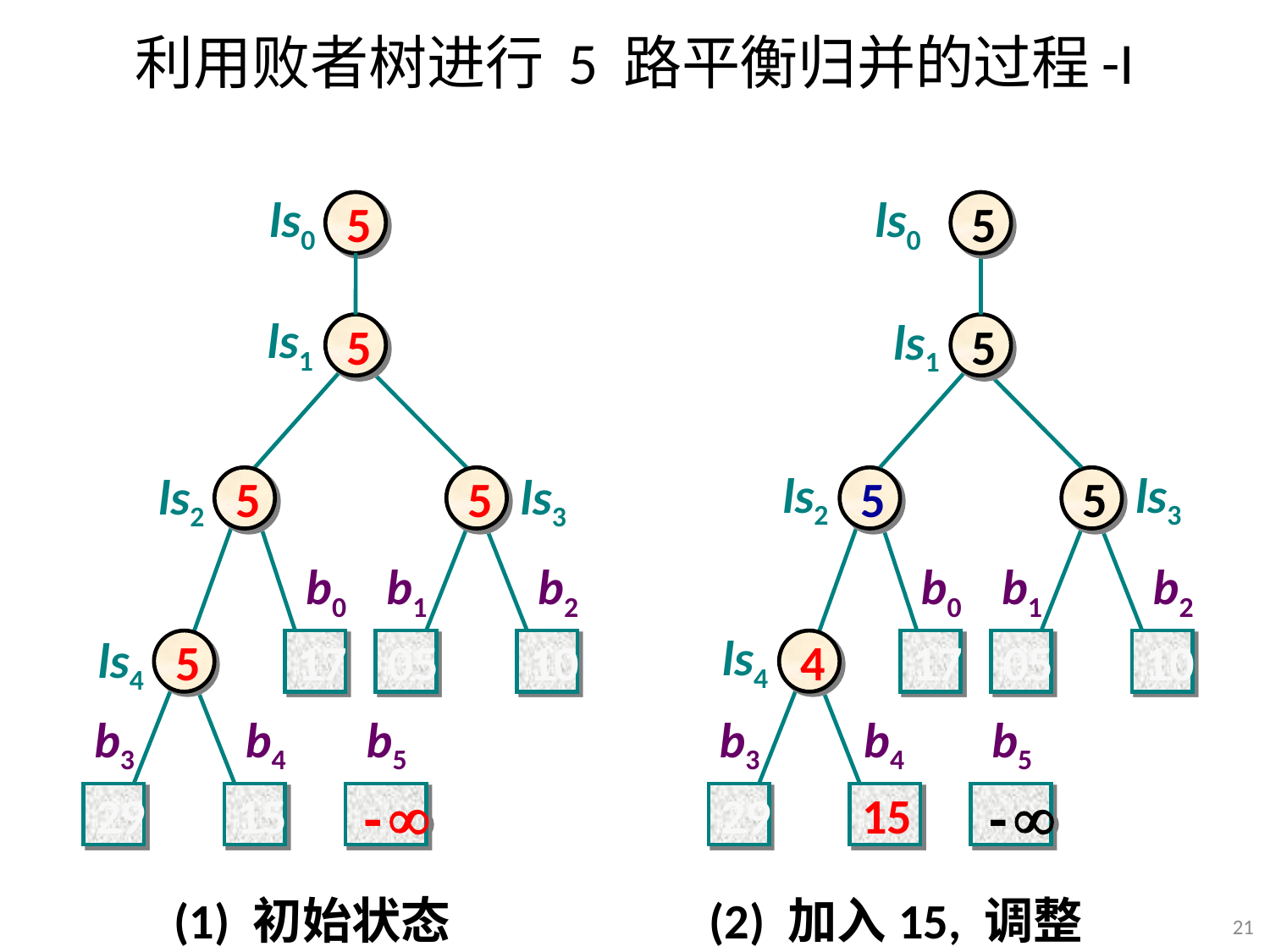

# 利用败者树进行 5 路平衡归并的过程-I
ls0
ls0
5
5

ls1
ls1
5
5

ls2
ls3
ls2
ls3
5
5
5
5

b0
b1
b2
b0
b1
b2
ls4
ls4
5
17
05
10
4
17
05
10

b3
b4
b5
b3
b4
b5
29
15
-∞
29
15
-∞
(1) 初始状态                      (2) 加入15, 调整
21